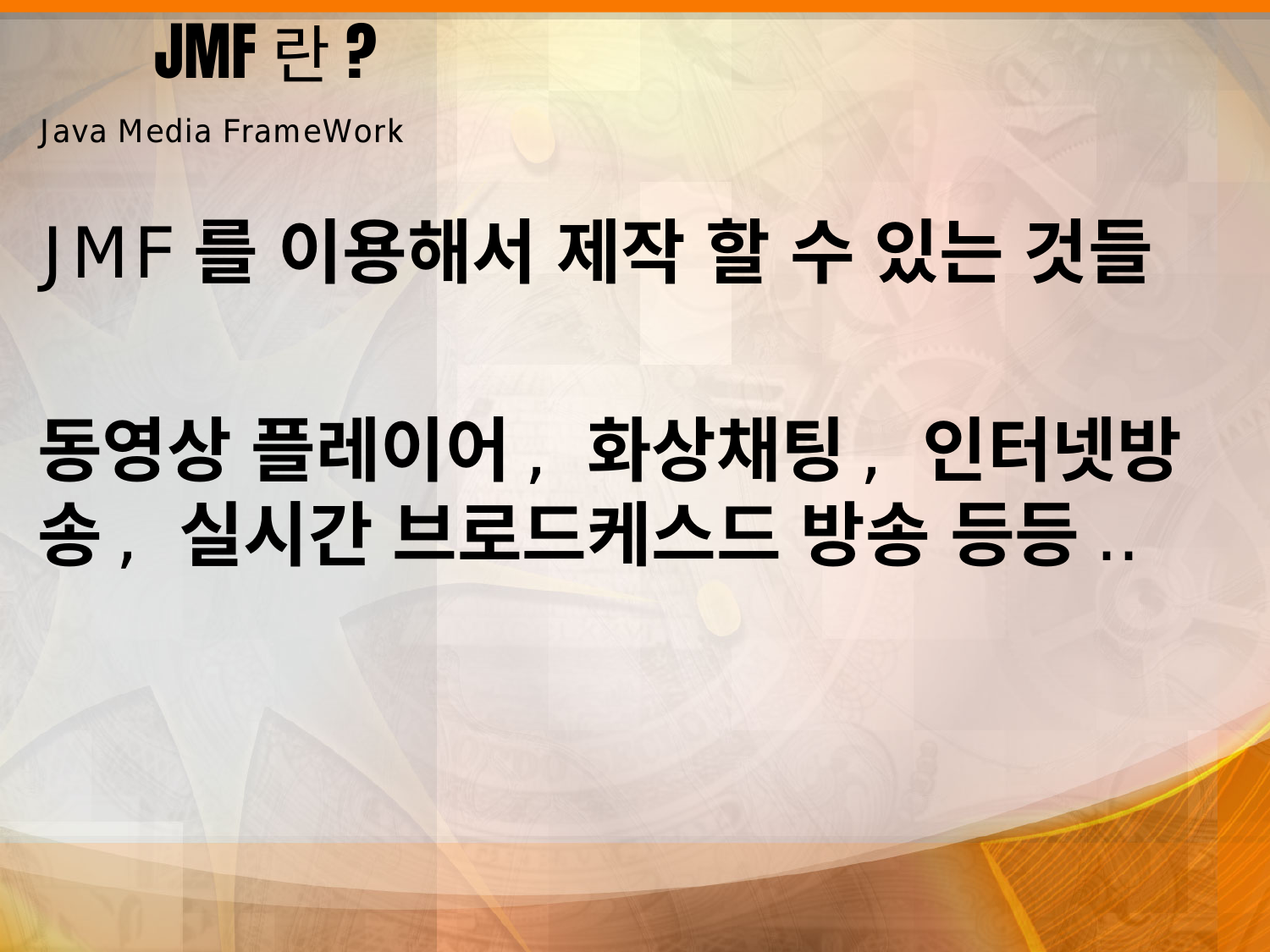

# JMF란?
Java Media FrameWork

JMF를 이용해서 제작 할 수 있는 것들

동영상 플레이어, 화상채팅, 인터넷방송, 실시간 브로드케스드 방송 등등..